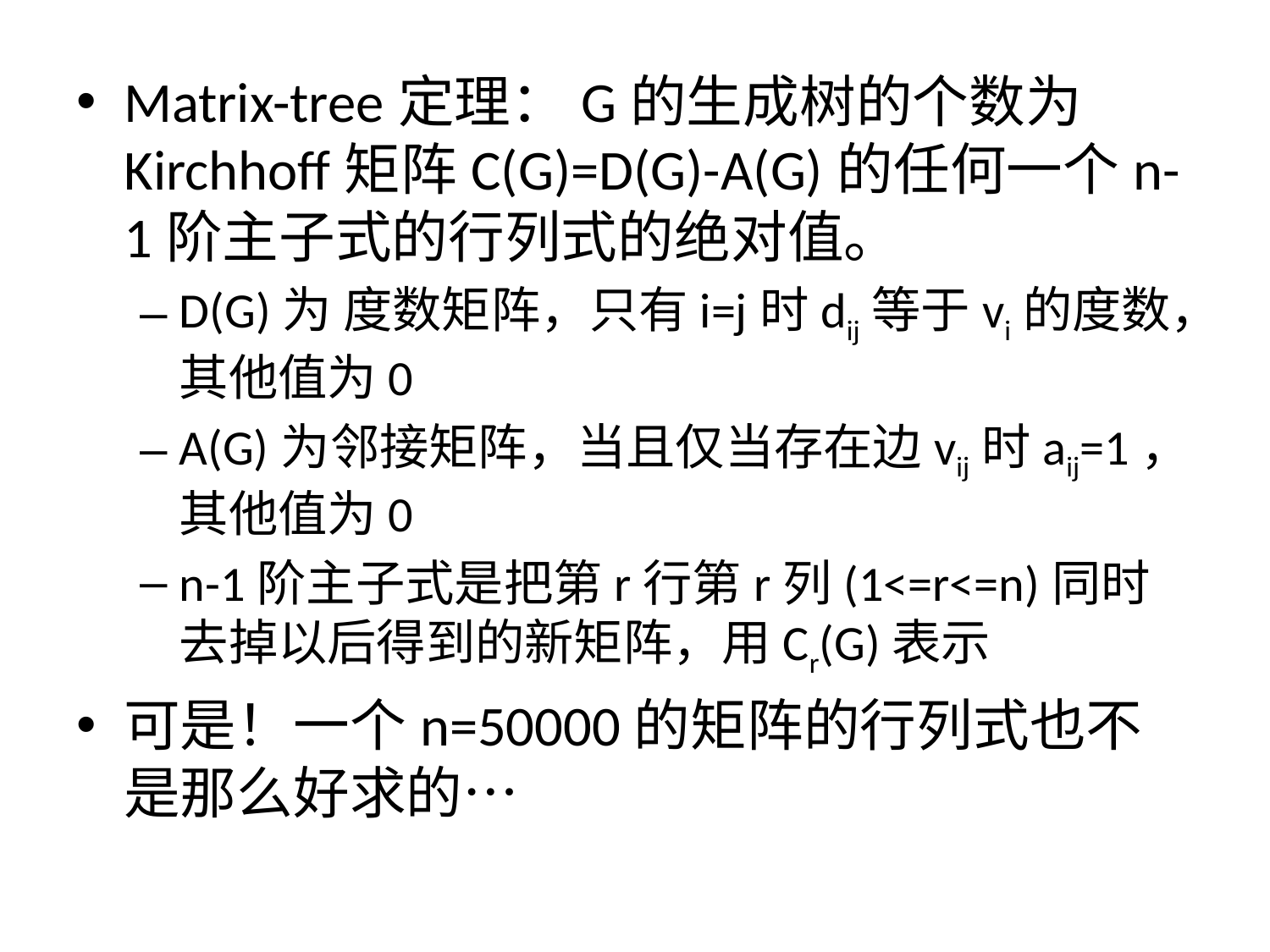

Matrix-tree定理：G的生成树的个数为Kirchhoff矩阵C(G)=D(G)-A(G)的任何一个n-1阶主子式的行列式的绝对值。
D(G)为 度数矩阵，只有i=j时dij等于vi的度数，其他值为0
A(G)为邻接矩阵，当且仅当存在边vij时aij=1，其他值为0
n-1阶主子式是把第r行第r列(1<=r<=n)同时去掉以后得到的新矩阵，用Cr(G)表示
可是！一个n=50000的矩阵的行列式也不是那么好求的…